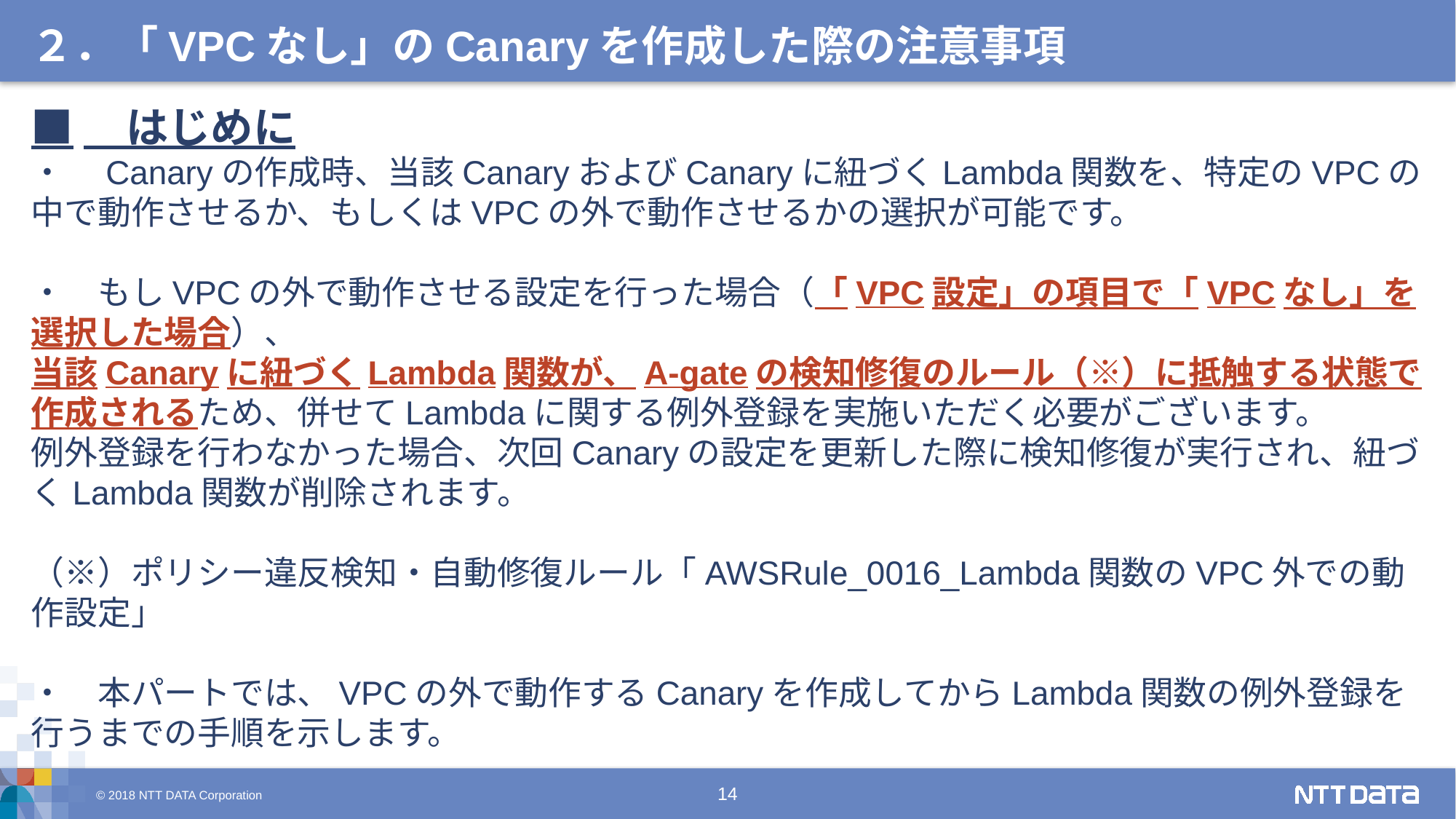

２．「VPCなし」のCanaryを作成した際の注意事項
■　はじめに
・　Canaryの作成時、当該CanaryおよびCanaryに紐づくLambda関数を、特定のVPCの中で動作させるか、もしくはVPCの外で動作させるかの選択が可能です。

・　もしVPCの外で動作させる設定を行った場合（「VPC設定」の項目で「VPCなし」を選択した場合）、
当該Canaryに紐づくLambda関数が、A-gateの検知修復のルール（※）に抵触する状態で作成されるため、併せてLambdaに関する例外登録を実施いただく必要がございます。
例外登録を行わなかった場合、次回Canaryの設定を更新した際に検知修復が実行され、紐づくLambda関数が削除されます。

（※）ポリシー違反検知・自動修復ルール「AWSRule_0016_Lambda関数のVPC外での動作設定」

・　本パートでは、VPCの外で動作するCanaryを作成してからLambda関数の例外登録を行うまでの手順を示します。